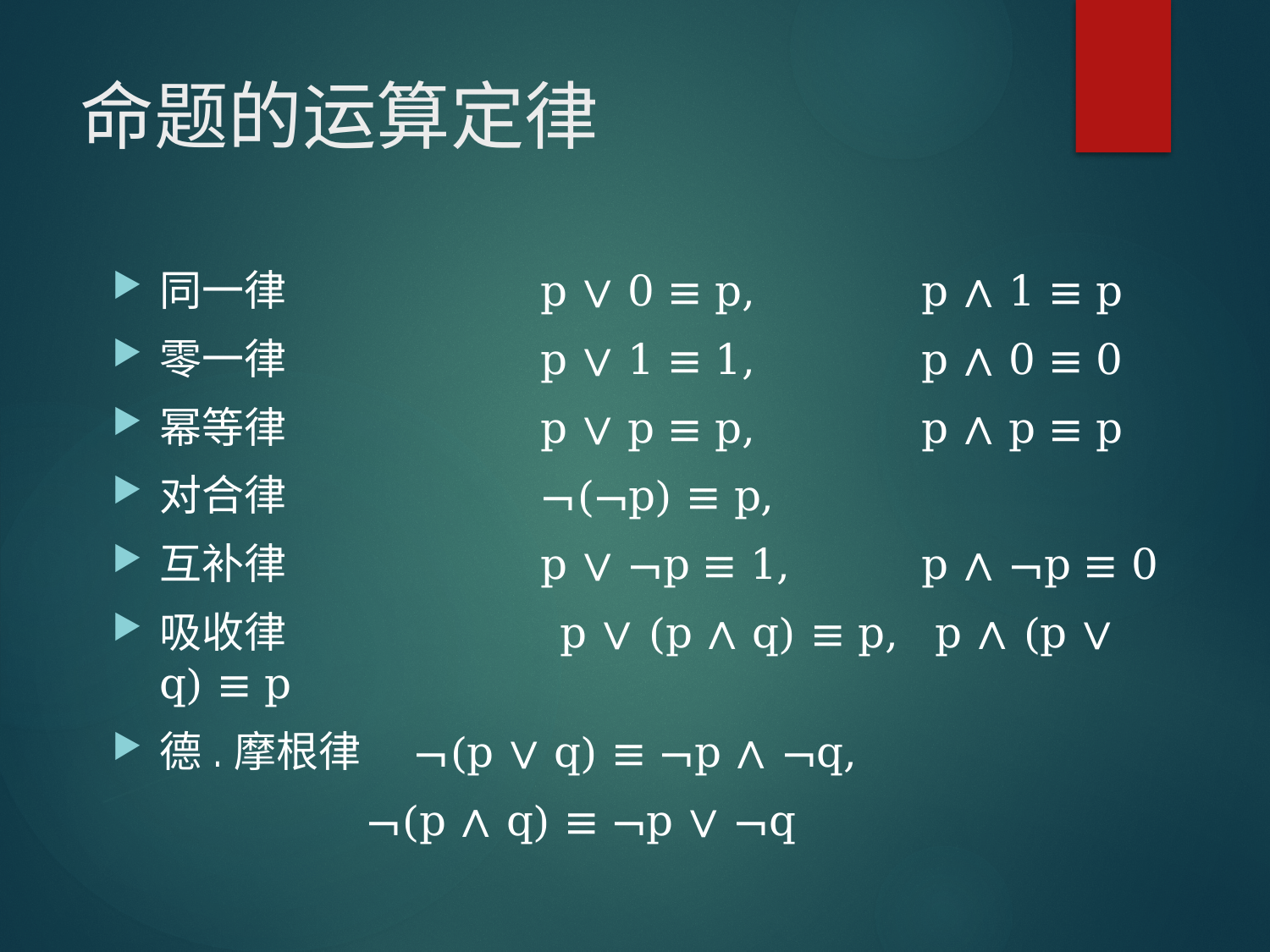

# 命题的运算定律
同一律		p ∨ 0 ≡ p, 		p ∧ 1 ≡ p
零一律		p ∨ 1 ≡ 1, 		p ∧ 0 ≡ 0
幂等律		p ∨ p ≡ p, 		p ∧ p ≡ p
对合律		¬(¬p) ≡ p,
互补律		p ∨ ¬p ≡ 1, 	p ∧ ¬p ≡ 0
吸收律		 p ∨ (p ∧ q) ≡ p, 	 p ∧ (p ∨ q) ≡ p
德.摩根律	¬(p ∨ q) ≡ ¬p ∧ ¬q,
¬(p ∧ q) ≡ ¬p ∨ ¬q